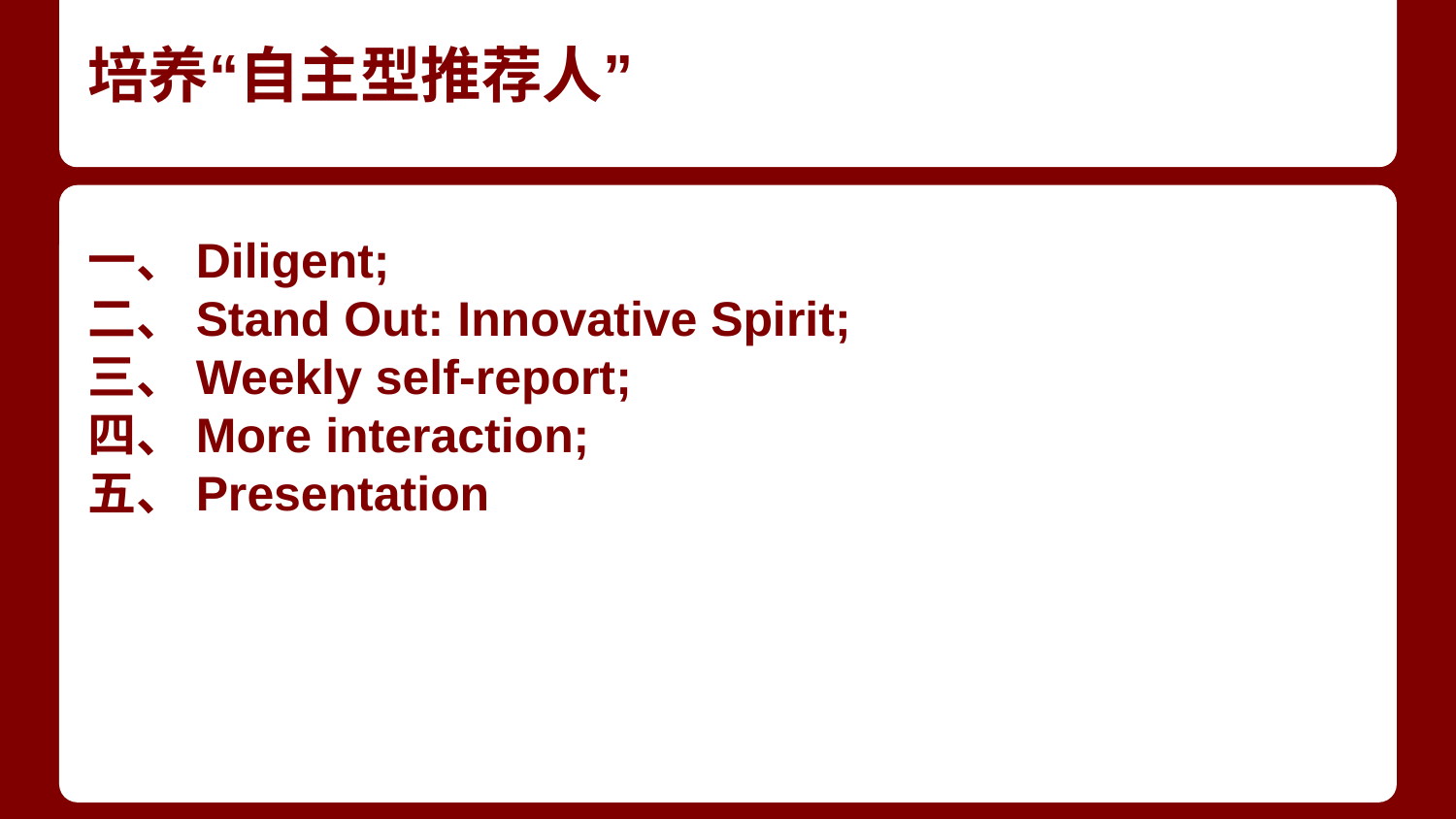

# 培养“自主型推荐人”
一、Diligent;
二、Stand Out: Innovative Spirit;
三、Weekly self-report;
四、More interaction;
五、Presentation